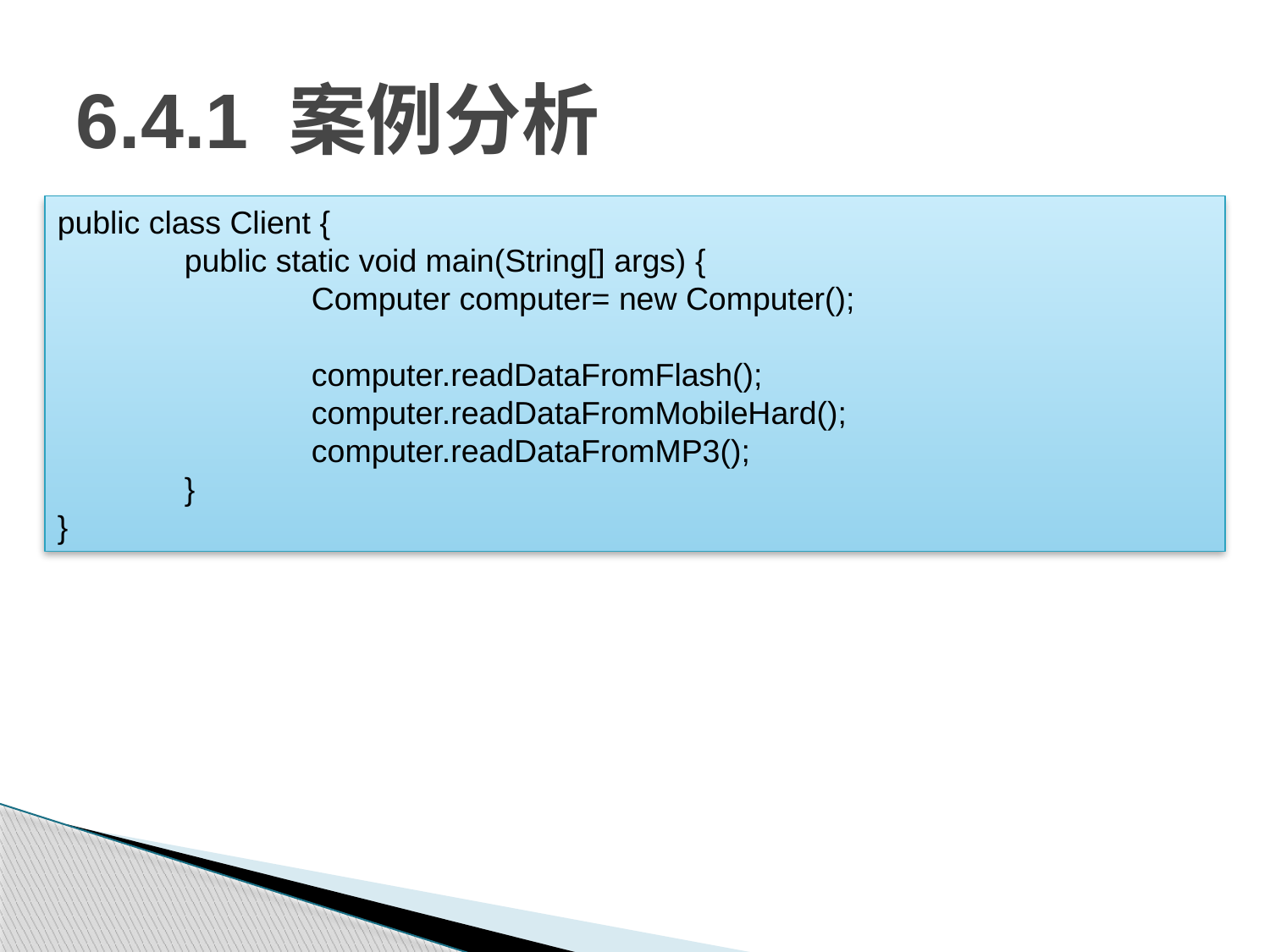

# 6.4.1 案例分析
public class Client {
	public static void main(String[] args) {
		Computer computer= new Computer();

		computer.readDataFromFlash();
		computer.readDataFromMobileHard();
		computer.readDataFromMP3();
	}
}